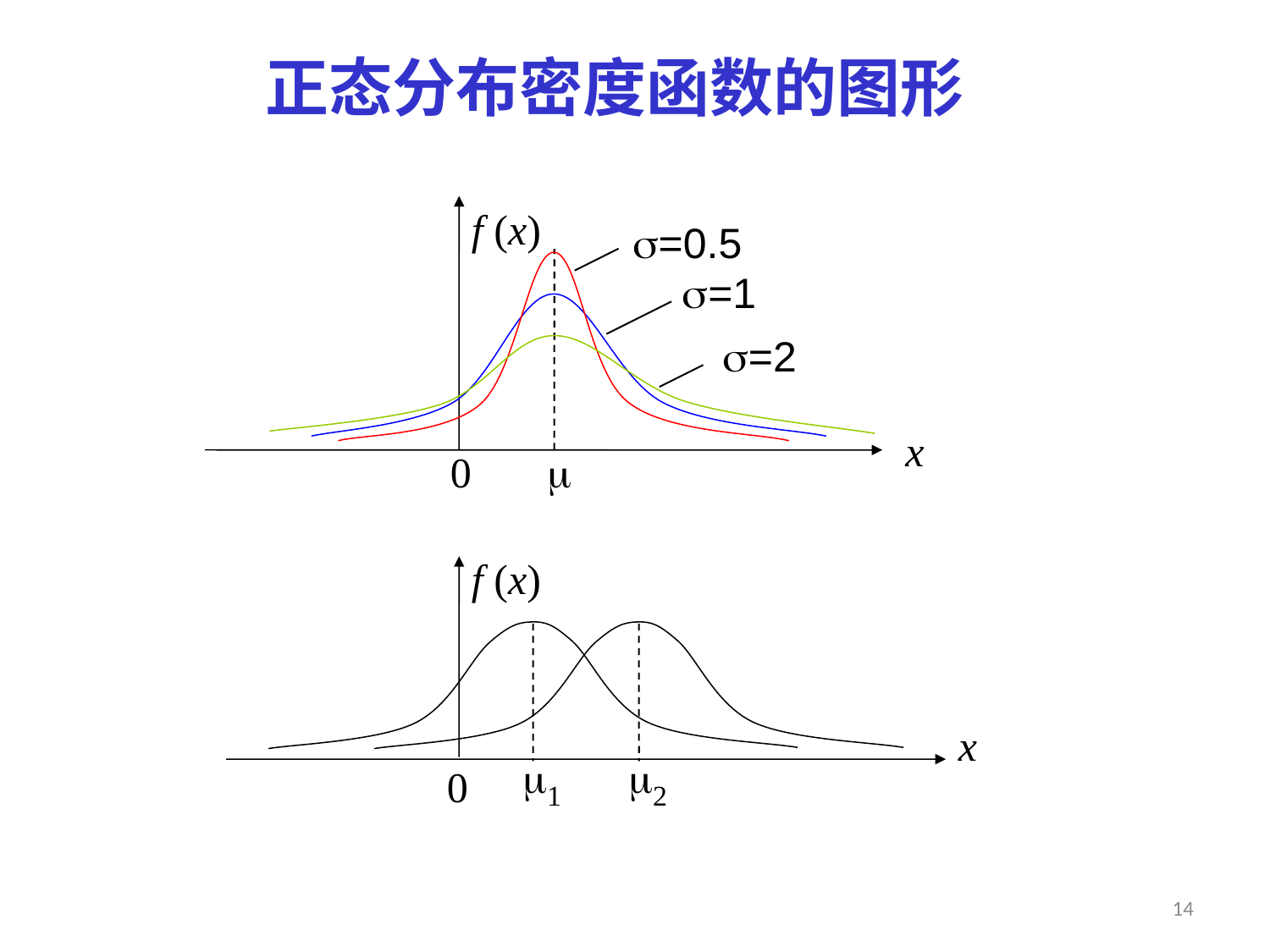

# 正态分布密度函数的图形

f (x)
σ=0.5

σ=1

σ=2

x
0
μ

f (x)

x
μ1
μ2
0

14